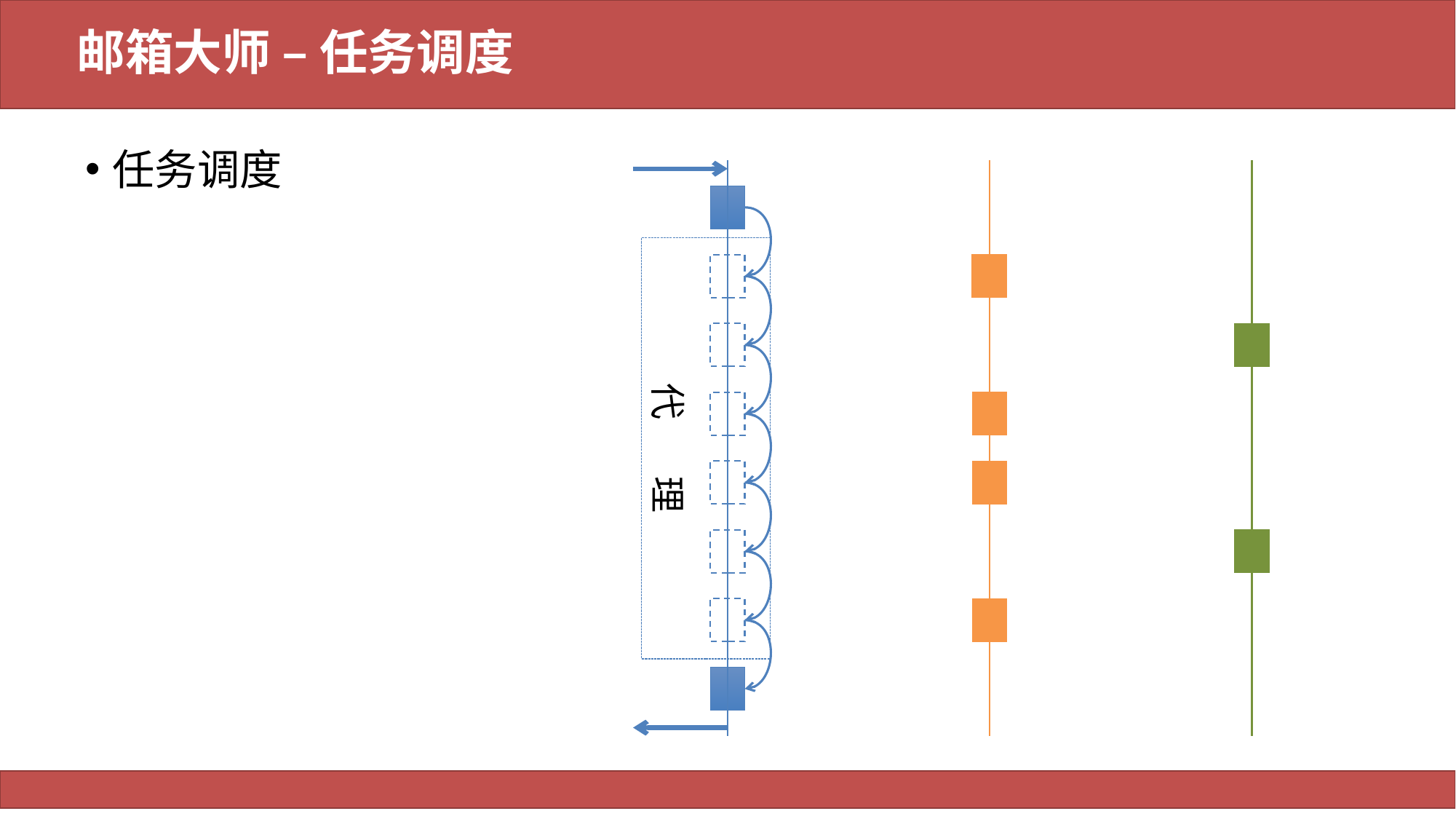

# 邮箱大师 – 任务调度
任务调度

代       理